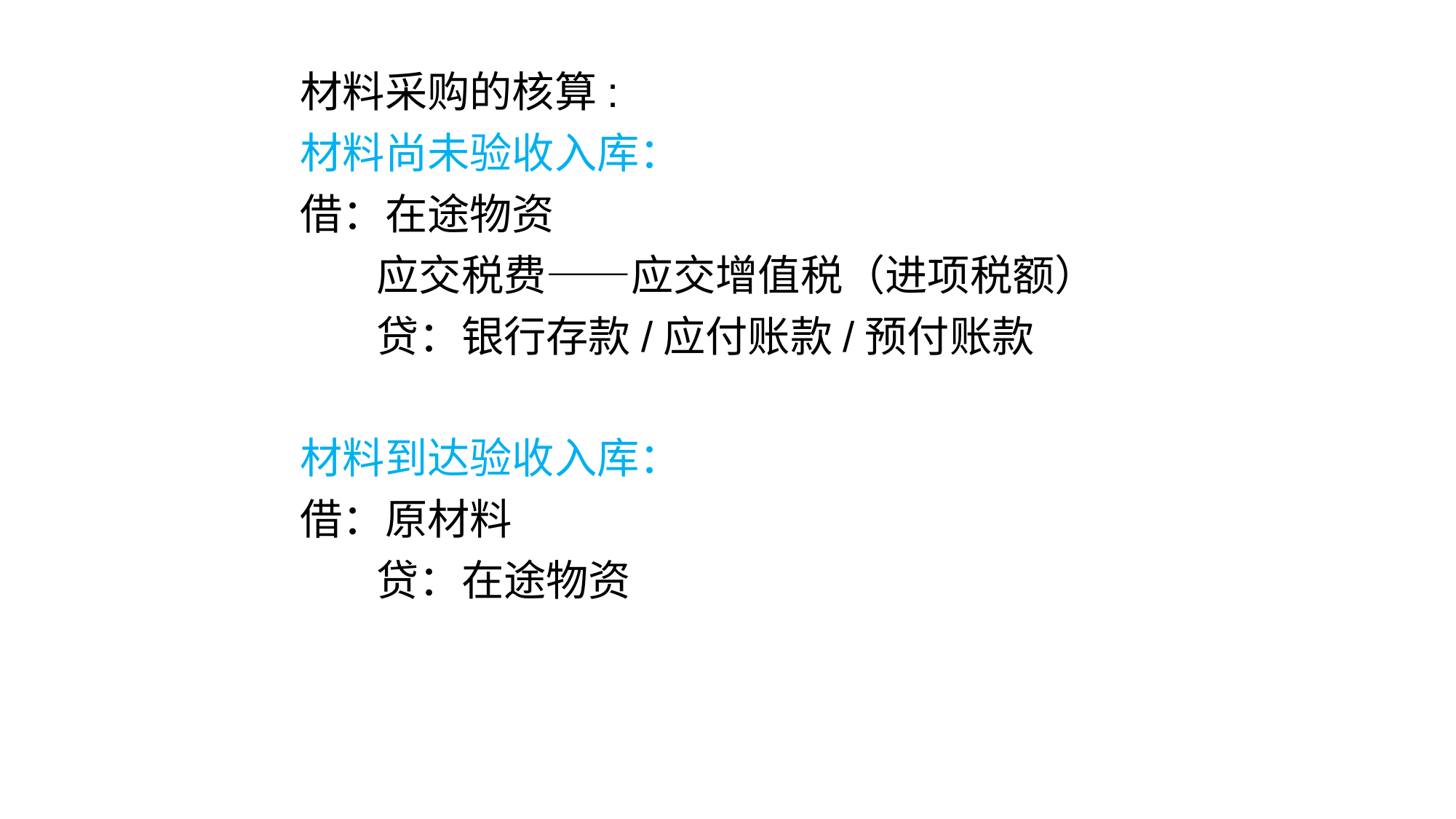

材料采购的核算:
材料尚未验收入库：
借：在途物资
       应交税费——应交增值税（进项税额）
       贷：银行存款/应付账款/预付账款

材料到达验收入库：
借：原材料
       贷：在途物资